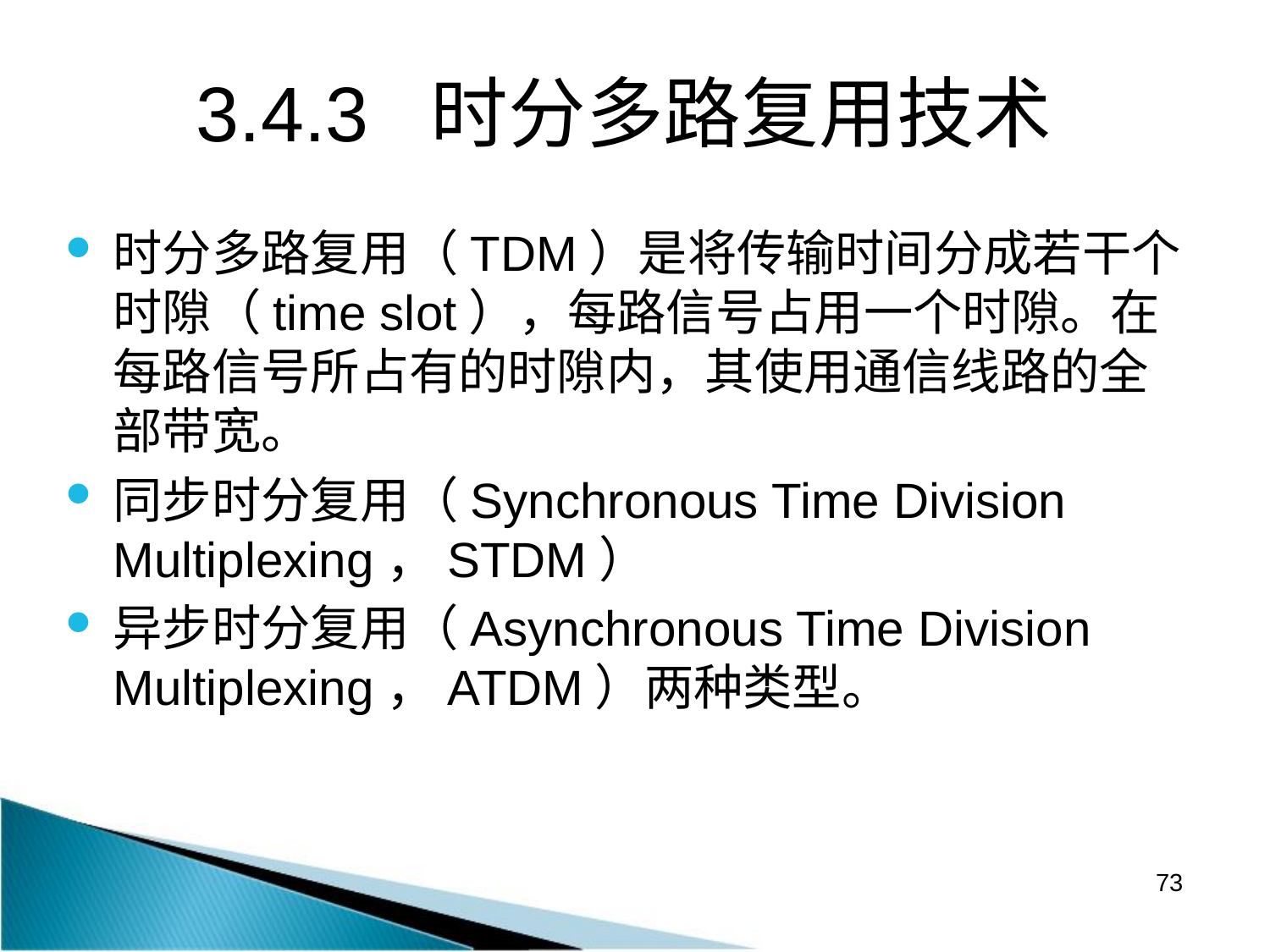

# 3.4.3  时分多路复用技术
时分多路复用（TDM）是将传输时间分成若干个时隙（time slot），每路信号占用一个时隙。在每路信号所占有的时隙内，其使用通信线路的全部带宽。
同步时分复用（Synchronous Time Division Multiplexing，STDM）
异步时分复用（Asynchronous Time Division Multiplexing，ATDM）两种类型。
73